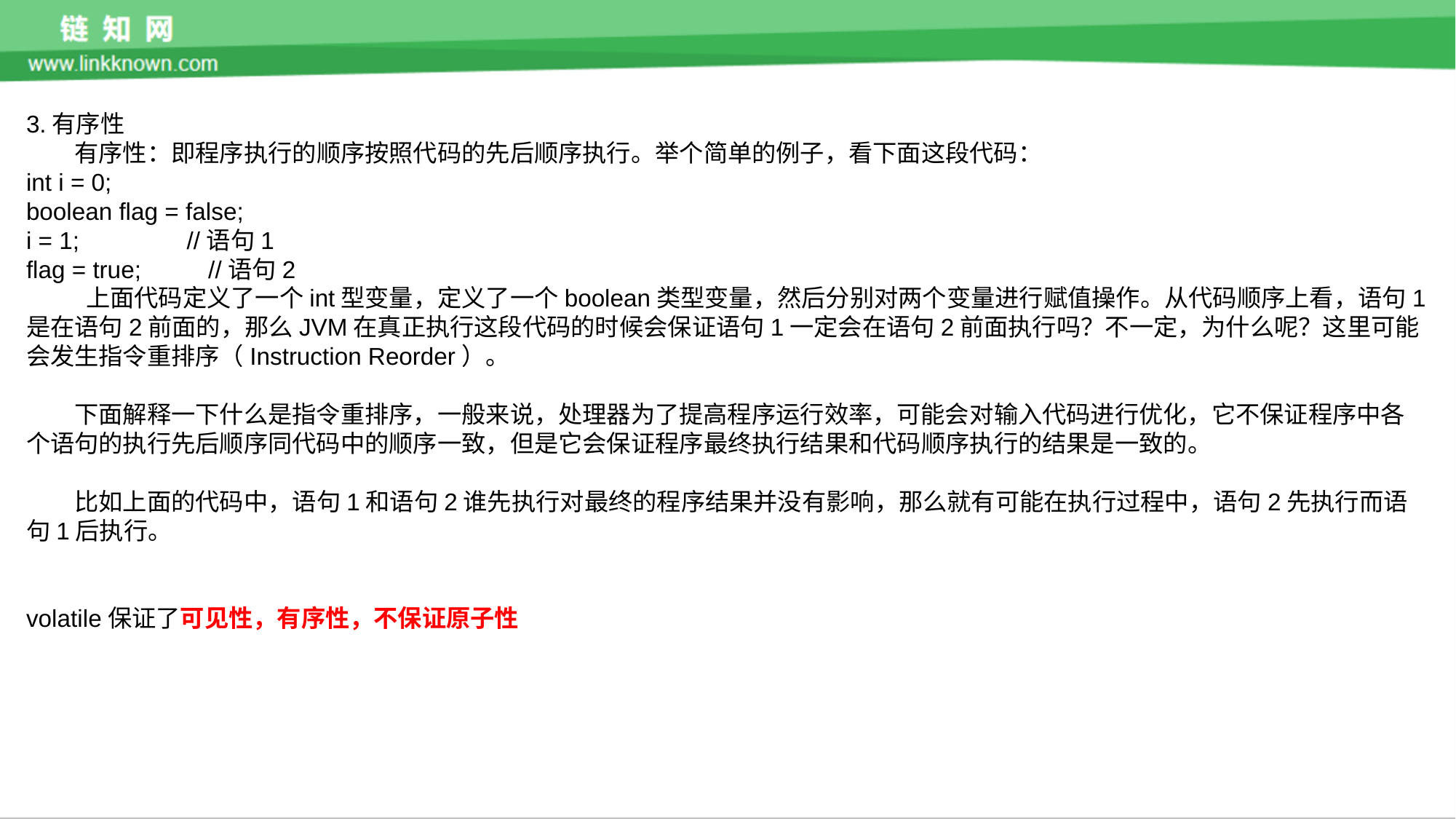

3.有序性
　　有序性：即程序执行的顺序按照代码的先后顺序执行。举个简单的例子，看下面这段代码：
int i = 0;
boolean flag = false;
i = 1;                //语句1
flag = true;          //语句2
 　　上面代码定义了一个int型变量，定义了一个boolean类型变量，然后分别对两个变量进行赋值操作。从代码顺序上看，语句1是在语句2前面的，那么JVM在真正执行这段代码的时候会保证语句1一定会在语句2前面执行吗？不一定，为什么呢？这里可能会发生指令重排序（Instruction Reorder）。

　　下面解释一下什么是指令重排序，一般来说，处理器为了提高程序运行效率，可能会对输入代码进行优化，它不保证程序中各个语句的执行先后顺序同代码中的顺序一致，但是它会保证程序最终执行结果和代码顺序执行的结果是一致的。

　　比如上面的代码中，语句1和语句2谁先执行对最终的程序结果并没有影响，那么就有可能在执行过程中，语句2先执行而语句1后执行。

volatile保证了可见性，有序性，不保证原子性